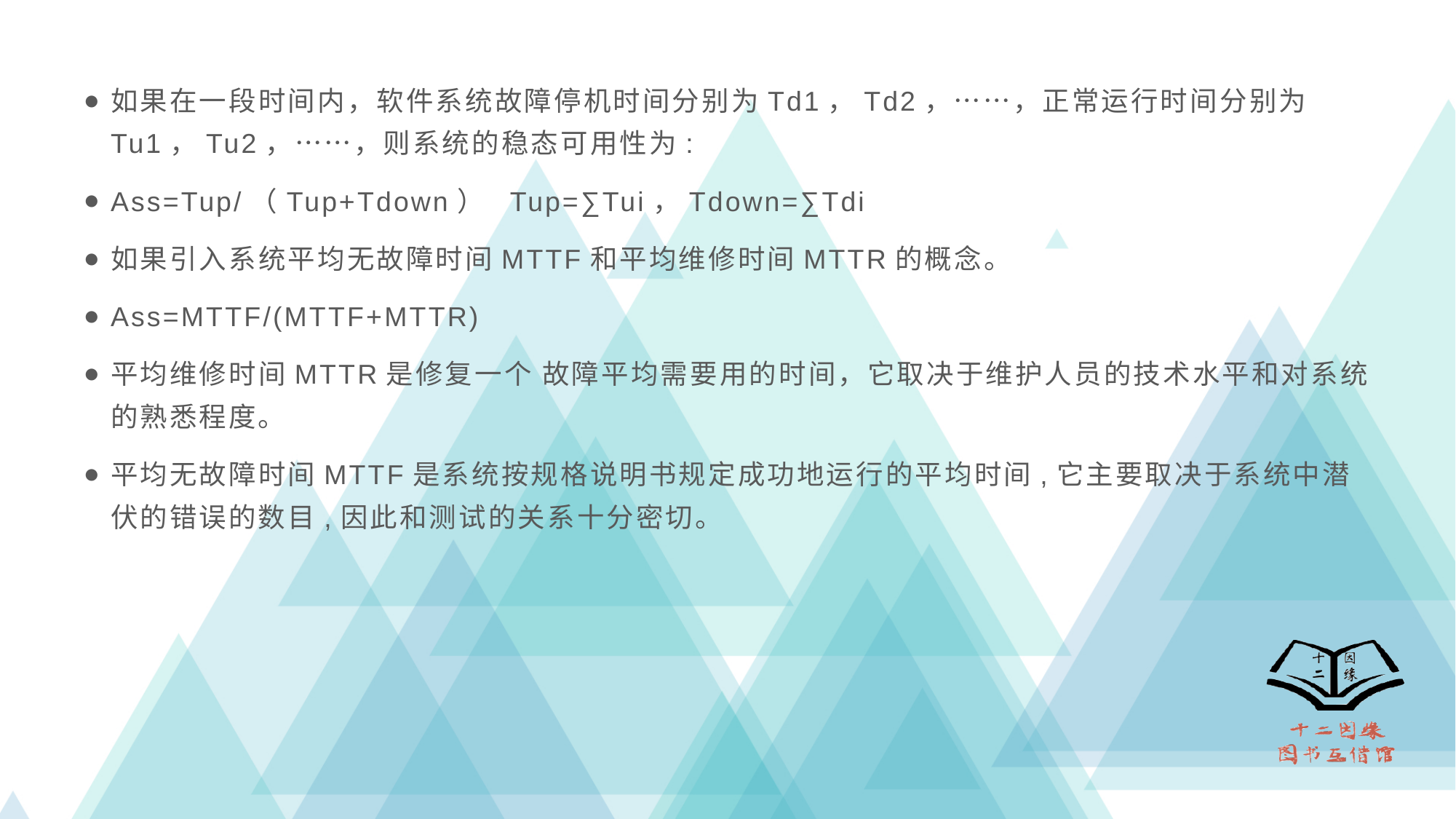

如果在一段时间内，软件系统故障停机时间分别为Td1，Td2，……，正常运行时间分别为Tu1，Tu2，……，则系统的稳态可用性为:
Ass=Tup/（Tup+Tdown）  Tup=∑Tui，Tdown=∑Tdi
如果引入系统平均无故障时间MTTF和平均维修时间MTTR的概念。
Ass=MTTF/(MTTF+MTTR)
平均维修时间MTTR是修复一个 故障平均需要用的时间，它取决于维护人员的技术水平和对系统的熟悉程度。
平均无故障时间MTTF是系统按规格说明书规定成功地运行的平均时间,它主要取决于系统中潜伏的错误的数目,因此和测试的关系十分密切。